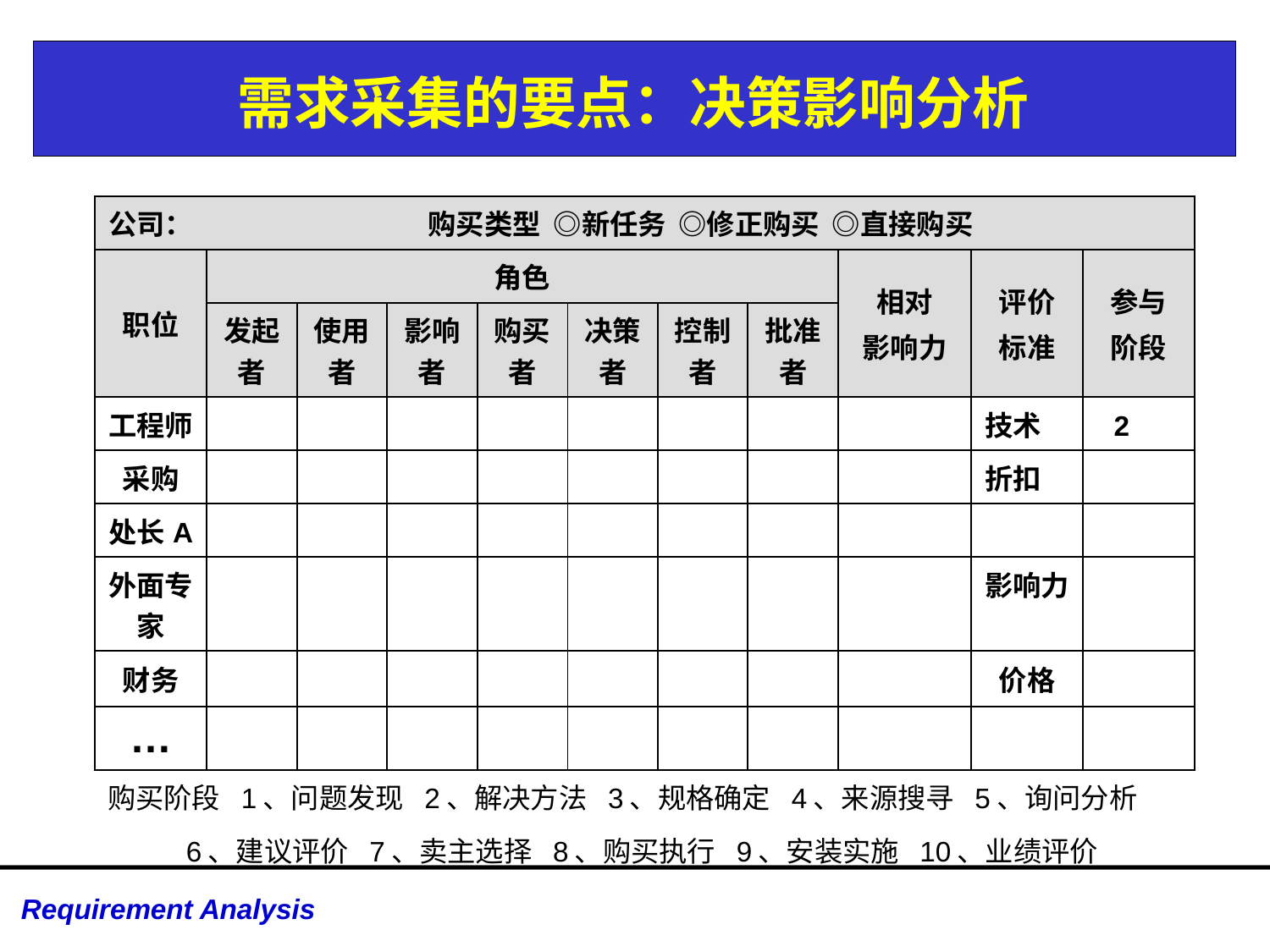

# 需求采集的要点：决策影响分析
| 公司： | 购买类型 ◎新任务 ◎修正购买 ◎直接购买 |  |  |  |  |  |  |  |  |  |
| --- | --- | --- | --- | --- | --- | --- | --- | --- | --- | --- |
| 职位 | 角色 |  |  |  |  |  |  | 相对 影响力 | 评价 标准 | 参与 阶段 |
|  | 发起者 | 使用者 | 影响者 | 购买者 | 决策者 | 控制者 | 批准者 |  |  |  |
| 工程师 |  |  |  |  |  |  |  |  | 技术 | 2 |
| 采购 |  |  |  |  |  |  |  |  | 折扣 |  |
| 处长A |  |  |  |  |  |  |  |  |  |  |
| 外面专家 |  |  |  |  |  |  |  |  | 影响力 |  |
| 财务 |  |  |  |  |  |  |  |  | 价格 |  |
| … |  |  |  |  |  |  |  |  |  |  |
| 购买阶段 1、问题发现 2、解决方法 3、规格确定 4、来源搜寻 5、询问分析 |  |  |  |  |  |  |  |  |  |  |
| 6、建议评价 7、卖主选择 8、购买执行 9、安装实施 10、业绩评价 |  |  |  |  |  |  |  |  |  |  |